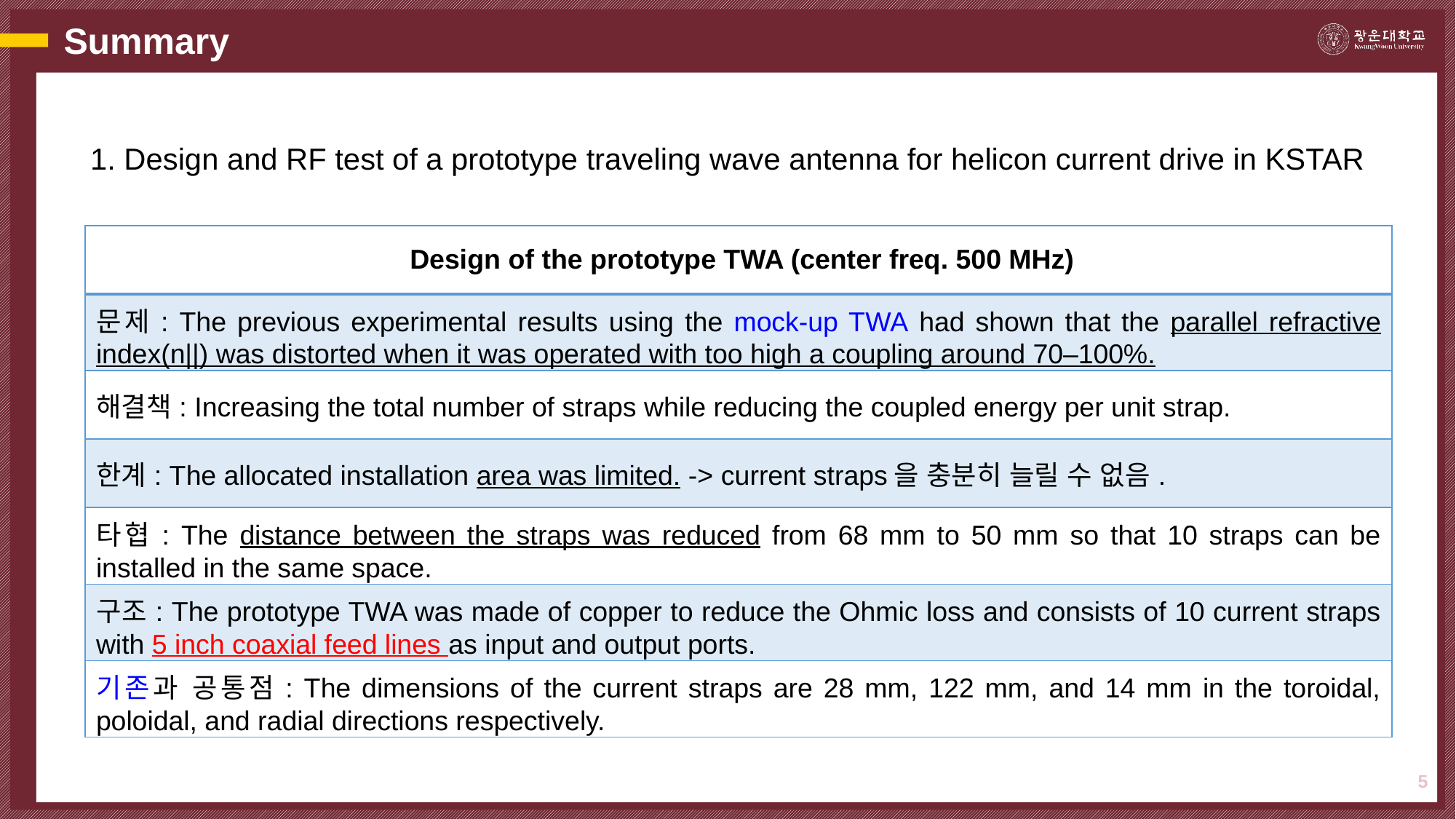

# Summary
1. Design and RF test of a prototype traveling wave antenna for helicon current drive in KSTAR
| Design of the prototype TWA (center freq. 500 MHz) |
| --- |
| 문제: The previous experimental results using the mock-up TWA had shown that the parallel refractive index(n||) was distorted when it was operated with too high a coupling around 70–100%. |
| 해결책: Increasing the total number of straps while reducing the coupled energy per unit strap. |
| 한계: The allocated installation area was limited. -> current straps을 충분히 늘릴 수 없음. |
| 타협: The distance between the straps was reduced from 68 mm to 50 mm so that 10 straps can be installed in the same space. |
| 구조: The prototype TWA was made of copper to reduce the Ohmic loss and consists of 10 current straps with 5 inch coaxial feed lines as input and output ports. |
| 기존과 공통점: The dimensions of the current straps are 28 mm, 122 mm, and 14 mm in the toroidal, poloidal, and radial directions respectively. |
5